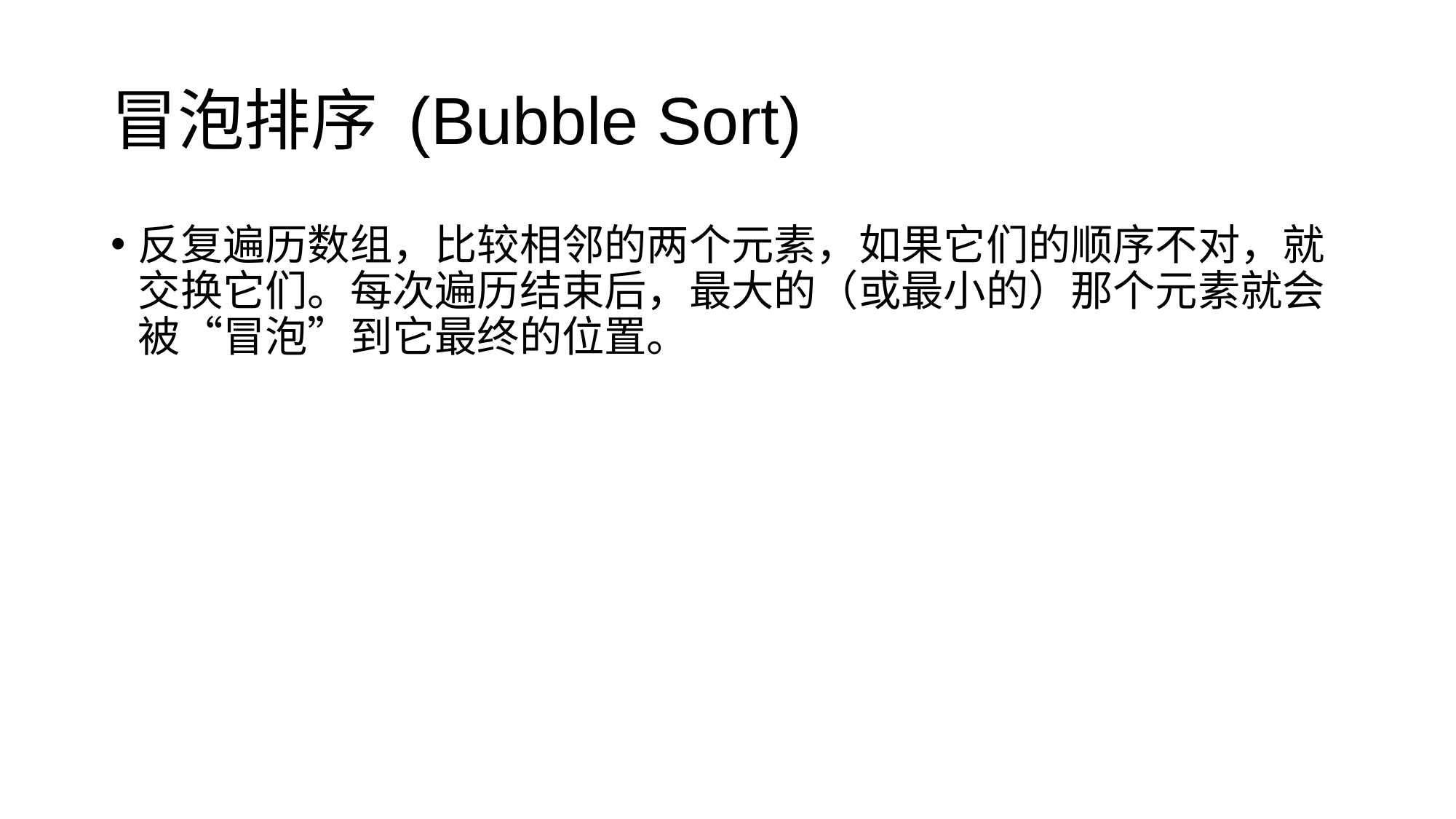

# 冒泡排序 (Bubble Sort)
反复遍历数组，比较相邻的两个元素，如果它们的顺序不对，就交换它们。每次遍历结束后，最大的（或最小的）那个元素就会被“冒泡”到它最终的位置。